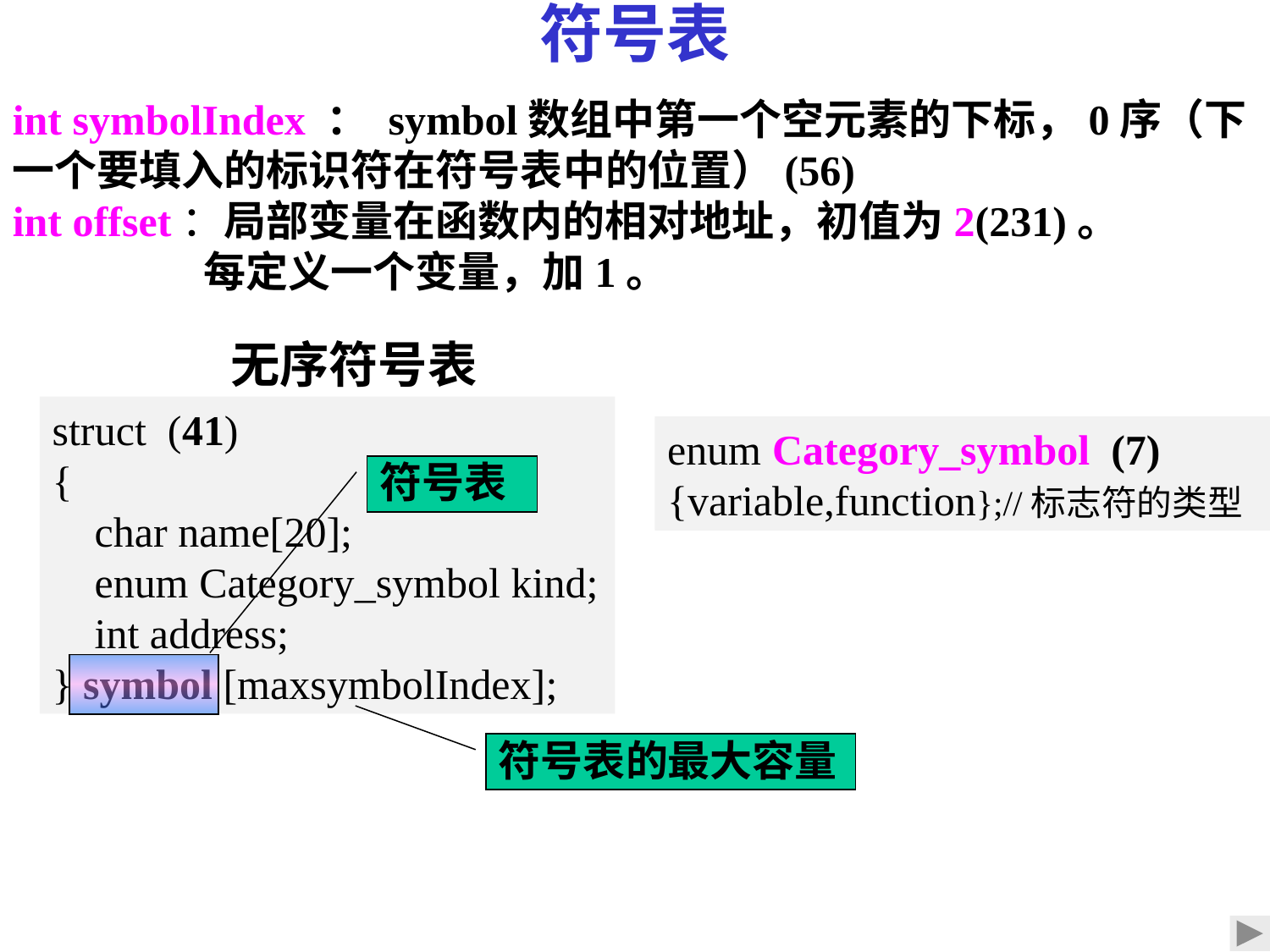

符号表
int symbolIndex ： symbol数组中第一个空元素的下标，0序（下一个要填入的标识符在符号表中的位置）(56)
int offset：局部变量在函数内的相对地址，初值为2(231)。
                   每定义一个变量，加1。
无序符号表
struct  (41)
{
    char name[20];
    enum Category_symbol kind;
    int address;
} symbol [maxsymbolIndex];
enum Category_symbol  (7) {variable,function};//标志符的类型
符号表

符号表的最大容量